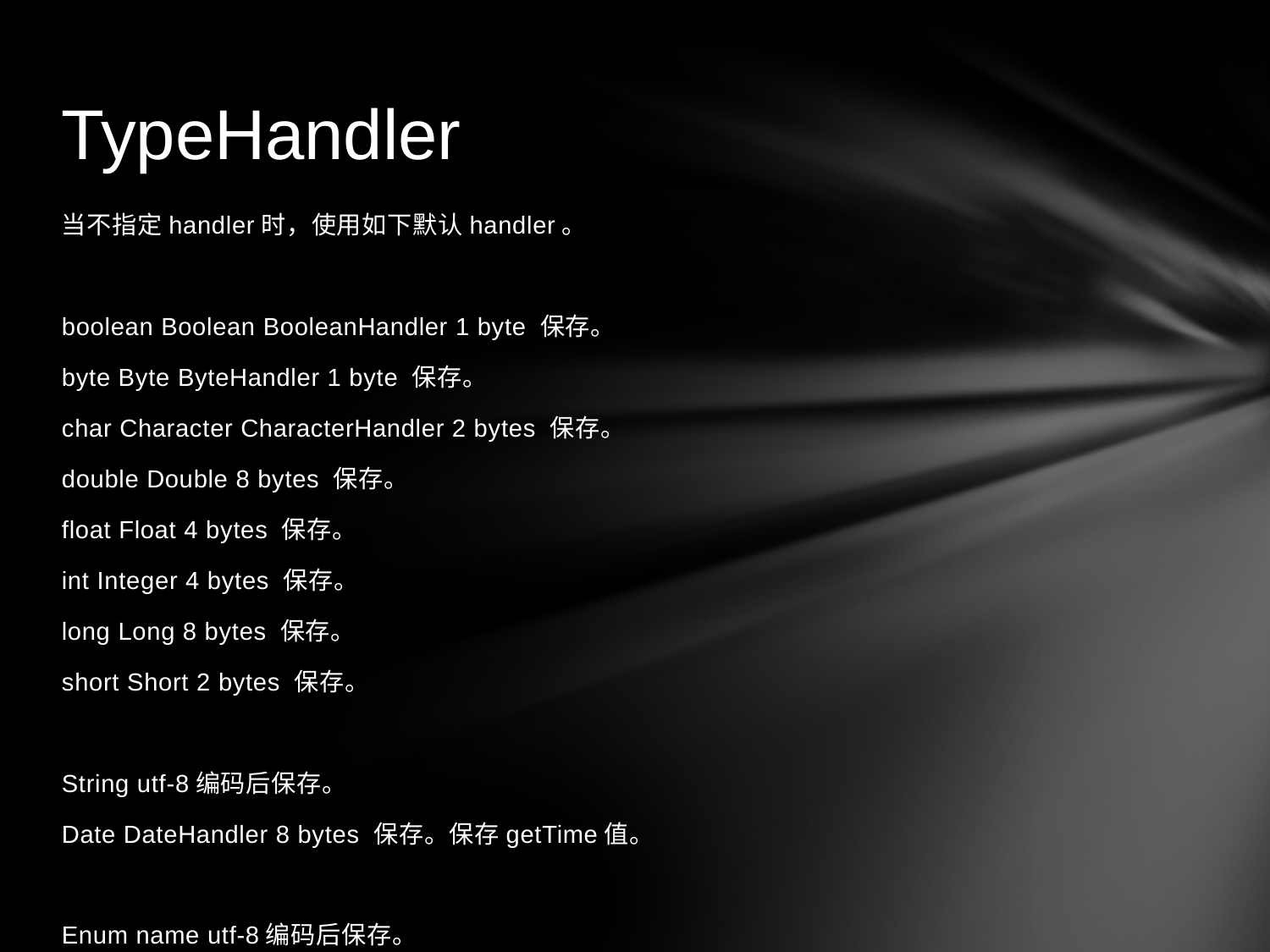

# TypeHandler
当不指定handler时，使用如下默认handler。

boolean Boolean BooleanHandler 1 byte 保存。
byte Byte ByteHandler 1 byte 保存。
char Character CharacterHandler 2 bytes 保存。
double Double 8 bytes 保存。
float Float 4 bytes 保存。
int Integer 4 bytes 保存。
long Long 8 bytes 保存。
short Short 2 bytes 保存。

String utf-8编码后保存。
Date DateHandler 8 bytes 保存。保存getTime值。

Enum name utf-8编码后保存。